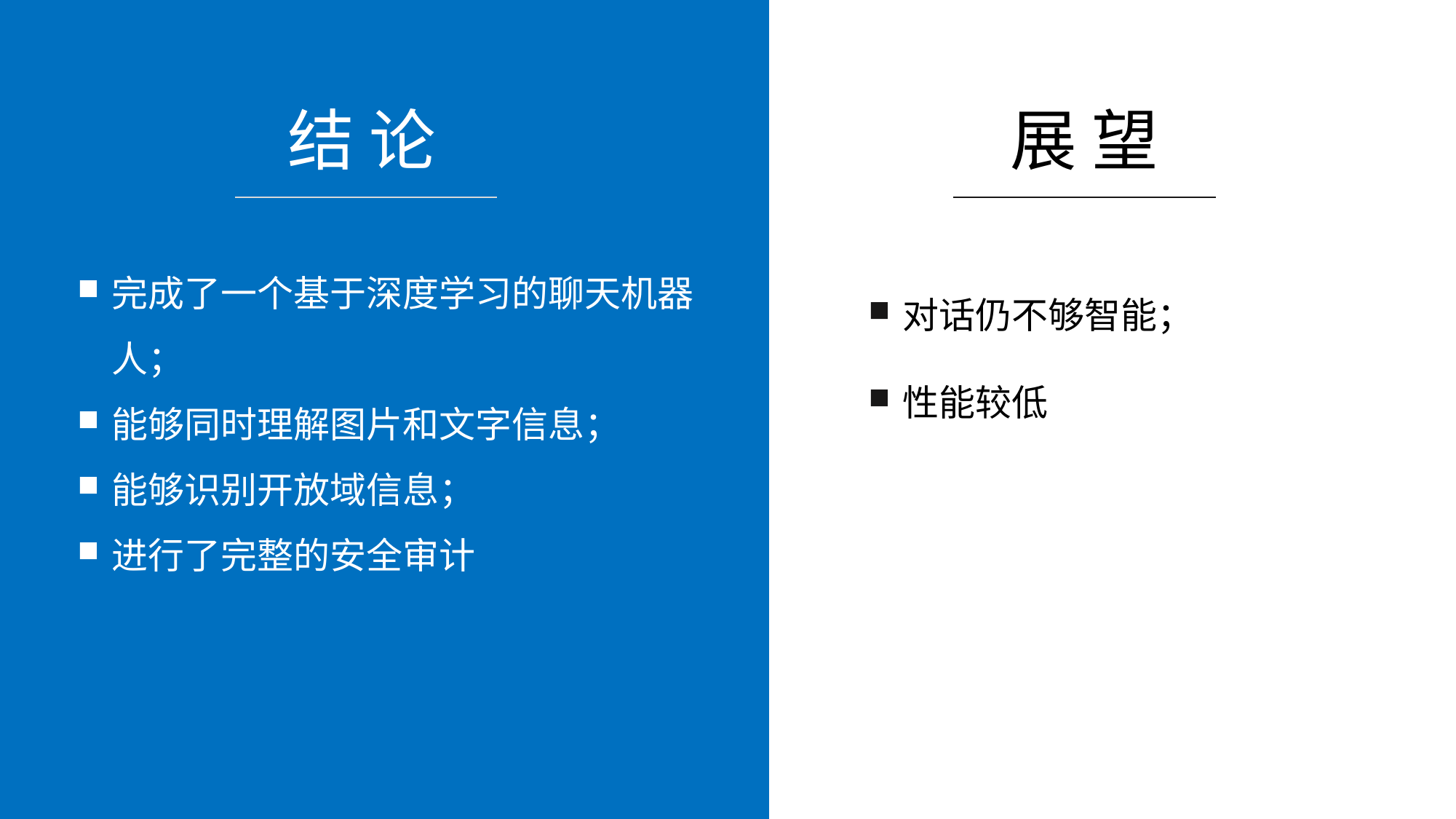

展 望
结 论
完成了一个基于深度学习的聊天机器人；
能够同时理解图片和文字信息；
能够识别开放域信息；
进行了完整的安全审计
对话仍不够智能；
性能较低